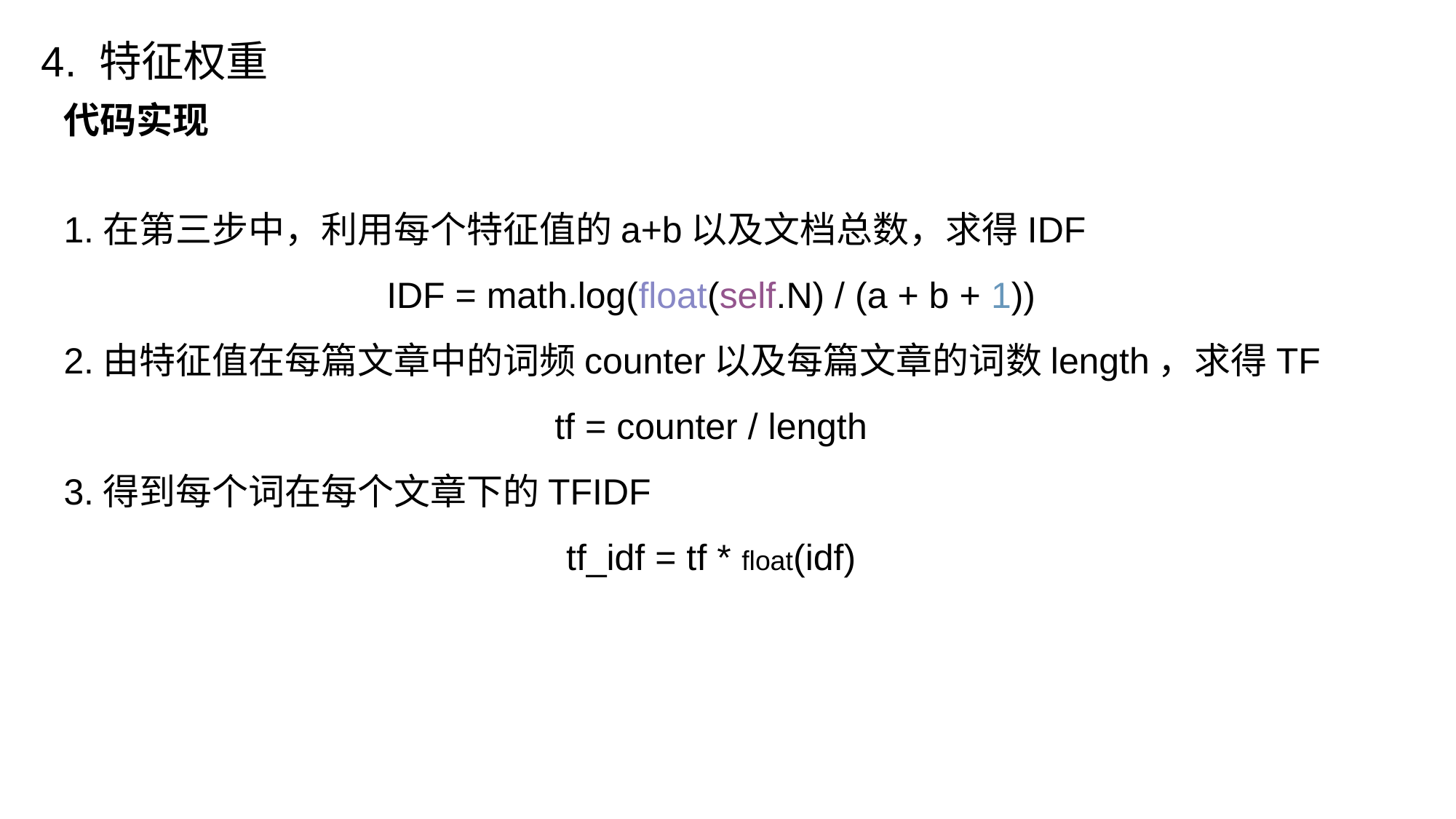

4. 特征权重
代码实现

1.在第三步中，利用每个特征值的a+b以及文档总数，求得IDF
IDF = math.log(float(self.N) / (a + b + 1))
2.由特征值在每篇文章中的词频counter以及每篇文章的词数length，求得TF
tf = counter / length
3.得到每个词在每个文章下的TFIDF
tf_idf = tf * float(idf)